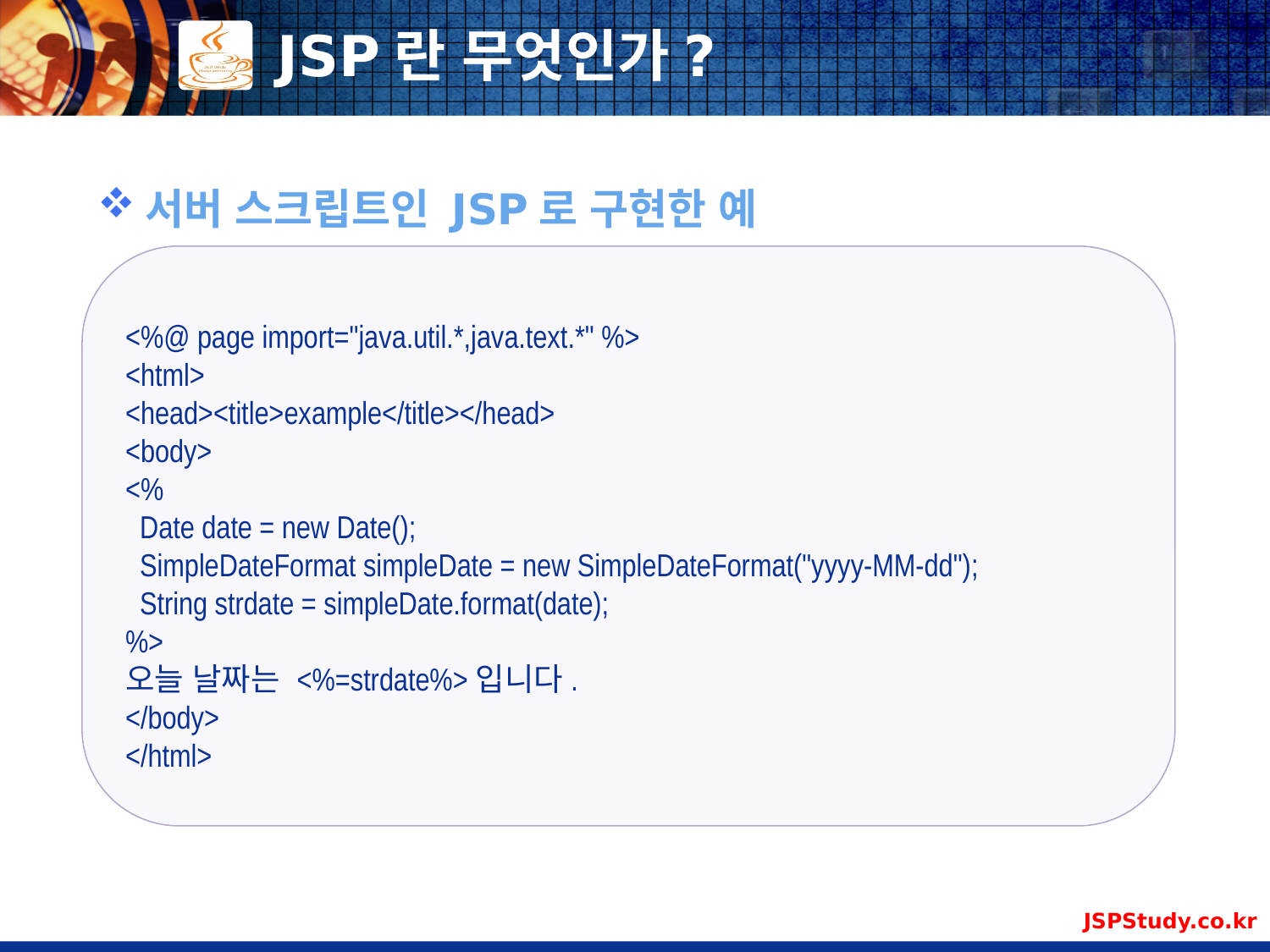

# JSP란 무엇인가?
서버 스크립트인 JSP로 구현한 예
<%@ page import="java.util.*,java.text.*" %>
<html>
<head><title>example</title></head>
<body>
<%
  Date date = new Date();
  SimpleDateFormat simpleDate = new SimpleDateFormat("yyyy-MM-dd");
  String strdate = simpleDate.format(date);
%>
오늘 날짜는 <%=strdate%>입니다.
</body>
</html>
JSPStudy.co.kr